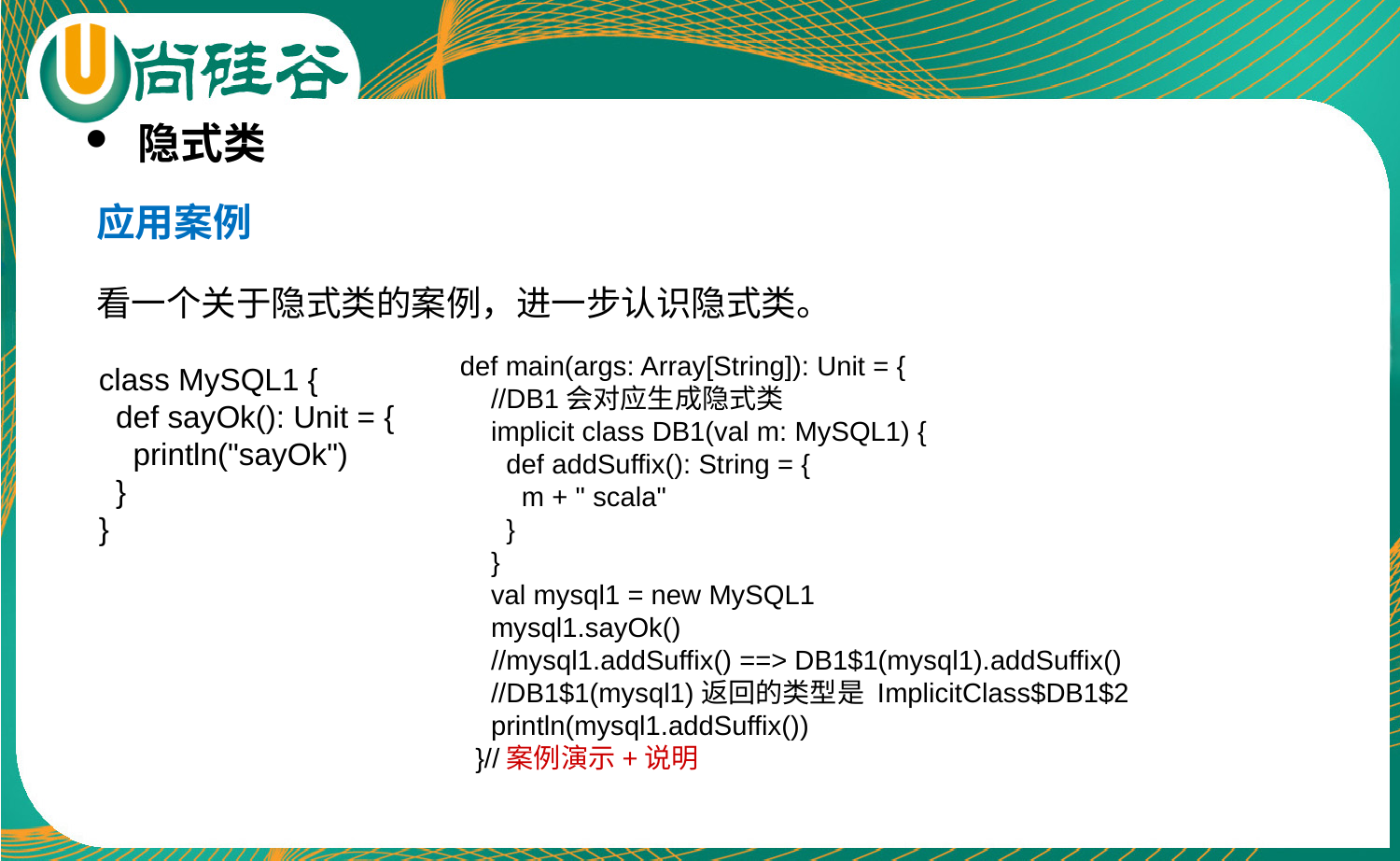

隐式类

应用案例

看一个关于隐式类的案例，进一步认识隐式类。

def main(args: Array[String]): Unit = {
    //DB1会对应生成隐式类
    implicit class DB1(val m: MySQL1) {
      def addSuffix(): String = {
        m + " scala"
      }
    }
    val mysql1 = new MySQL1
    mysql1.sayOk()
    //mysql1.addSuffix() ==> DB1$1(mysql1).addSuffix()
    //DB1$1(mysql1)返回的类型是 ImplicitClass$DB1$2
    println(mysql1.addSuffix())
  }//案例演示+说明
class MySQL1 {
  def sayOk(): Unit = {
    println("sayOk")
  }
}